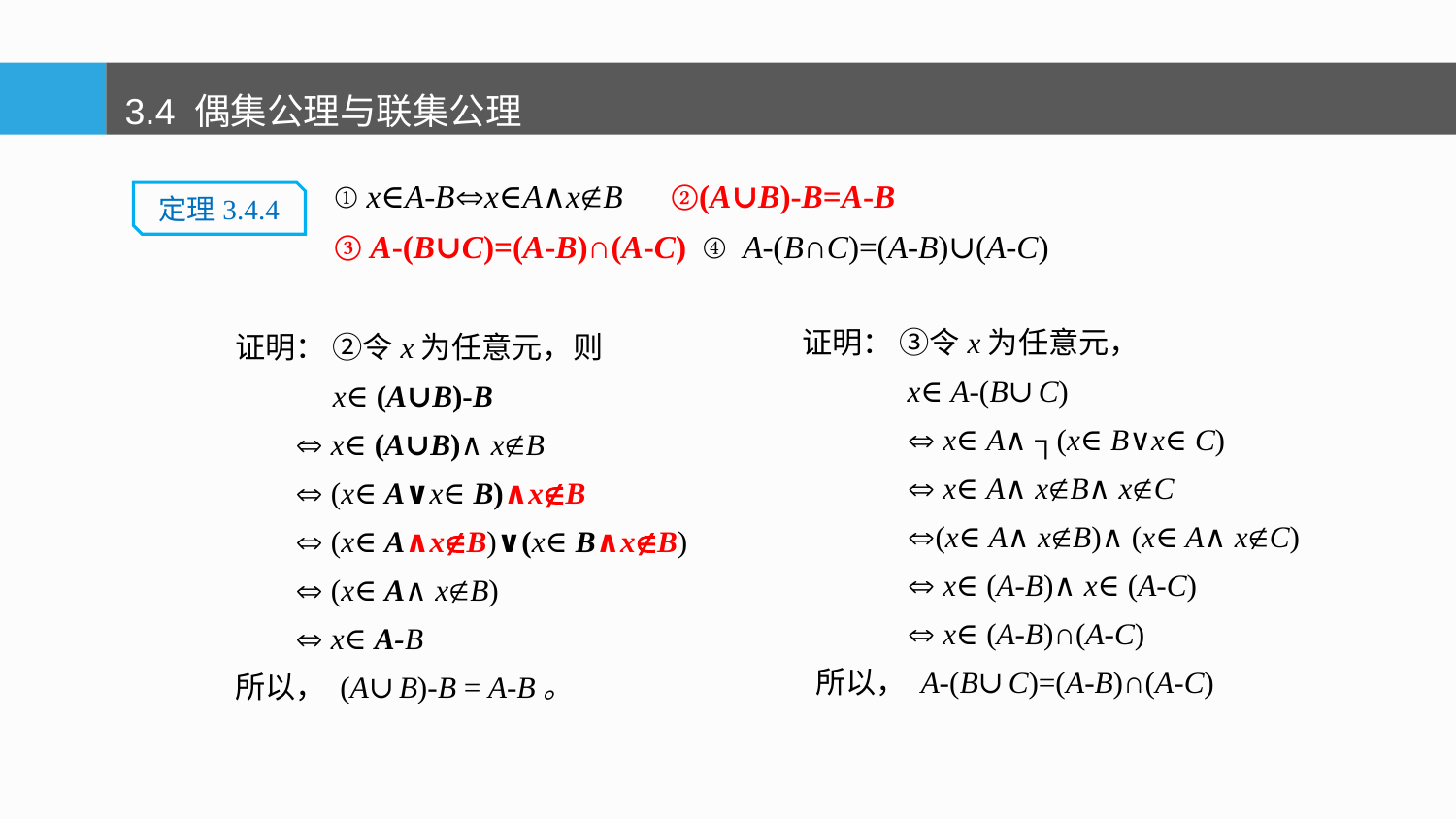

3.4 偶集公理与联集公理

① x∈A-B⇔x∈A∧x∉B      ②(A∪B)-B=A-B
③ A-(B∪C)=(A-B)∩(A-C)  ④  A-(B∩C)=(A-B)∪(A-C)

定理3.4.4

证明： ③令x为任意元，
              x∈A-(B∪C)
              ⇔ x∈A∧┐(x∈B∨x∈C)
              ⇔ x∈A∧x∉B∧x∉C
              ⇔(x∈A∧x∉B)∧(x∈A∧x∉C)
              ⇔ x∈(A-B)∧x∈(A-C)
              ⇔ x∈(A-B)∩(A-C)
 所以， A-(B∪C)=(A-B)∩(A-C)
证明： ②令x为任意元，则
             x∈(A∪B)-B
        ⇔ x∈(A∪B)∧x∉B
        ⇔ (x∈A∨x∈B)∧x∉B
        ⇔ (x∈A∧x∉B)∨(x∈B∧x∉B)
        ⇔ (x∈A∧x∉B)
        ⇔ x∈A-B
所以， (A∪B)-B = A-B。